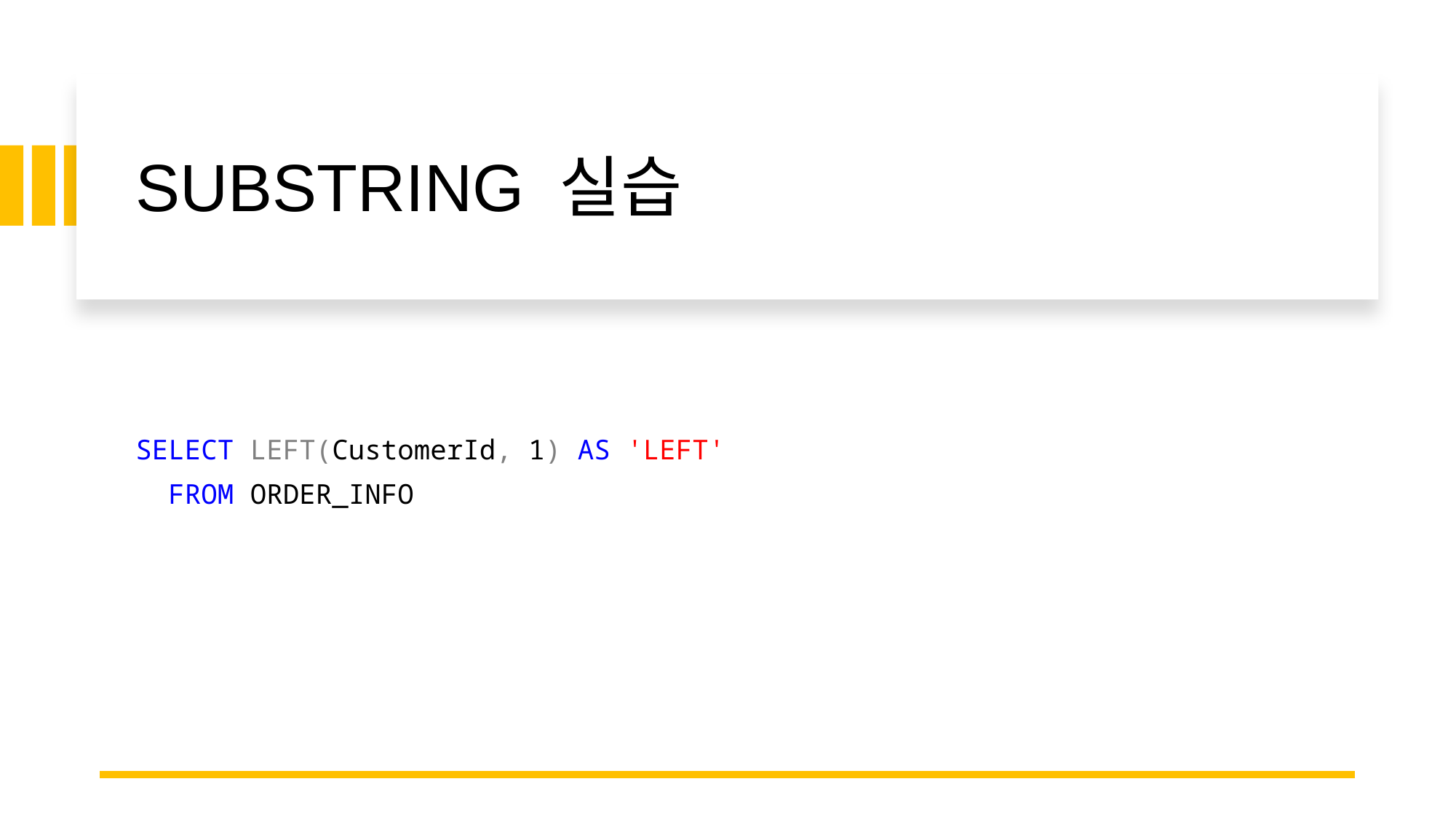

# SUBSTRING 실습
SELECT LEFT(CustomerId, 1) AS 'LEFT'
  FROM ORDER_INFO